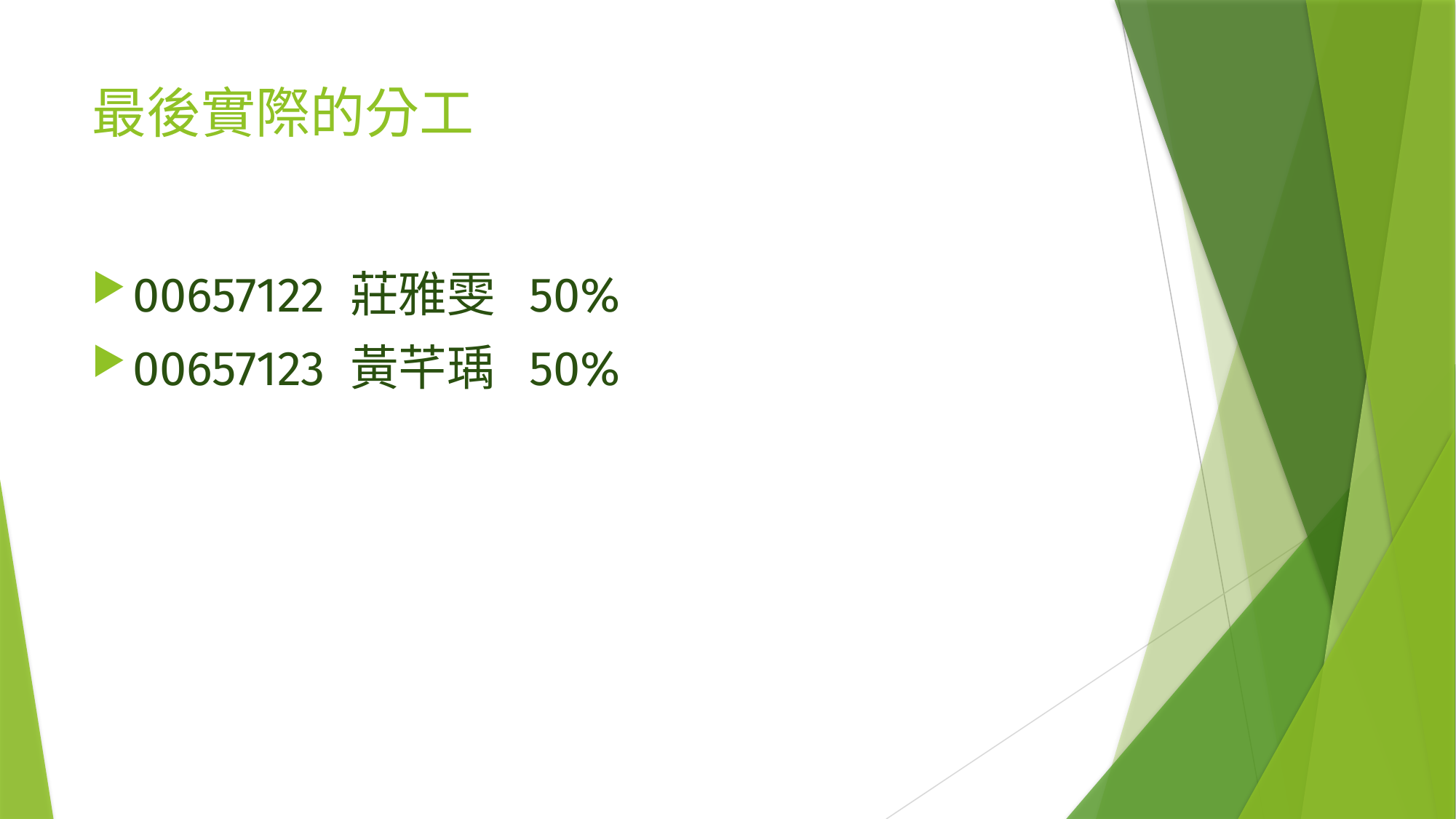

# 最後實際的分工
00657122 莊雅雯  50%
00657123 黃芊瑀  50%